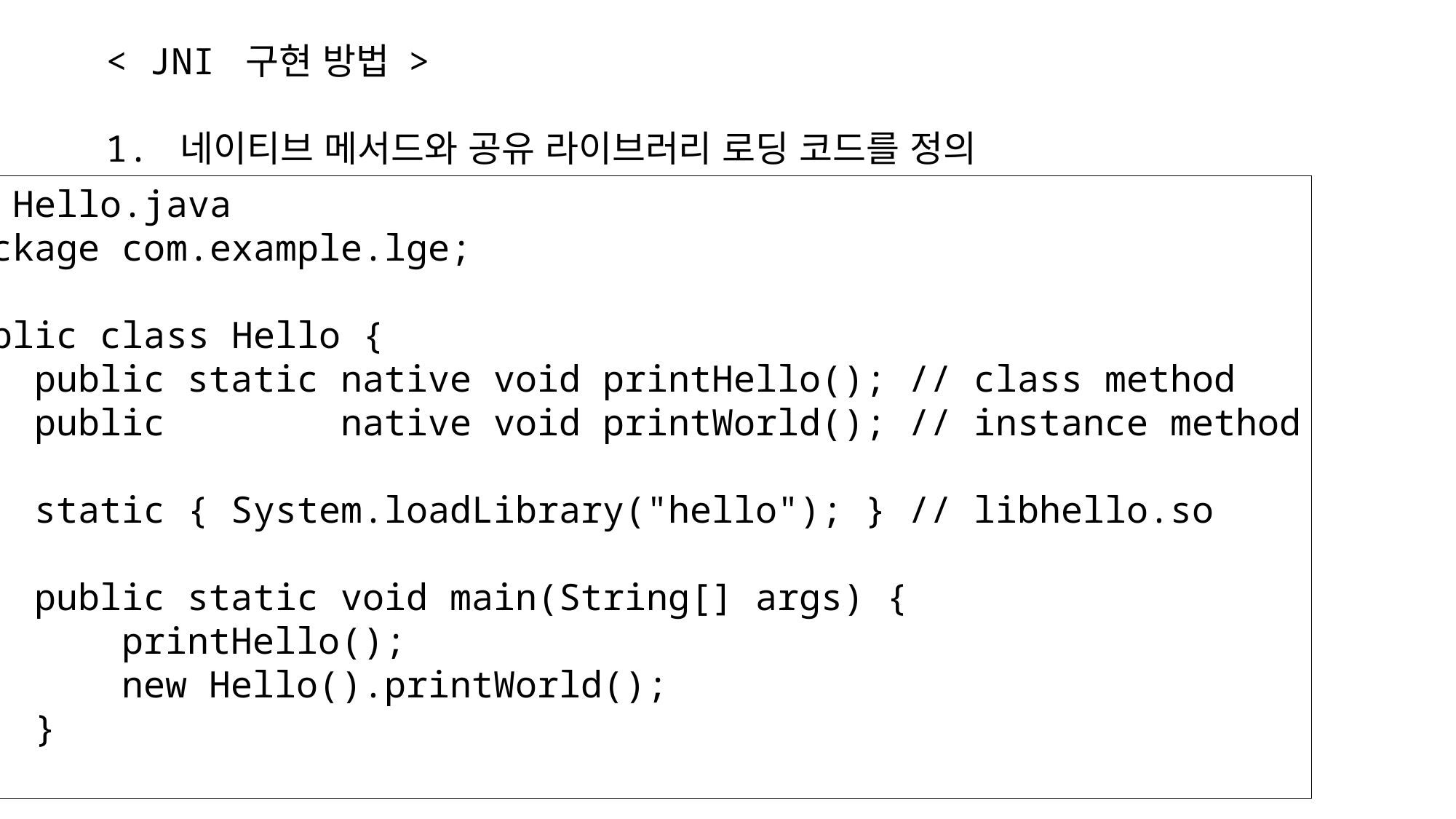

< JNI 구현 방법 >

1. 네이티브 메서드와 공유 라이브러리 로딩 코드를 정의
// Hello.java
package com.example.lge;

public class Hello {
    public static native void printHello(); // class method
    public        native void printWorld(); // instance method

    static { System.loadLibrary("hello"); } // libhello.so

    public static void main(String[] args) {
        printHello();
        new Hello().printWorld();
    }
}